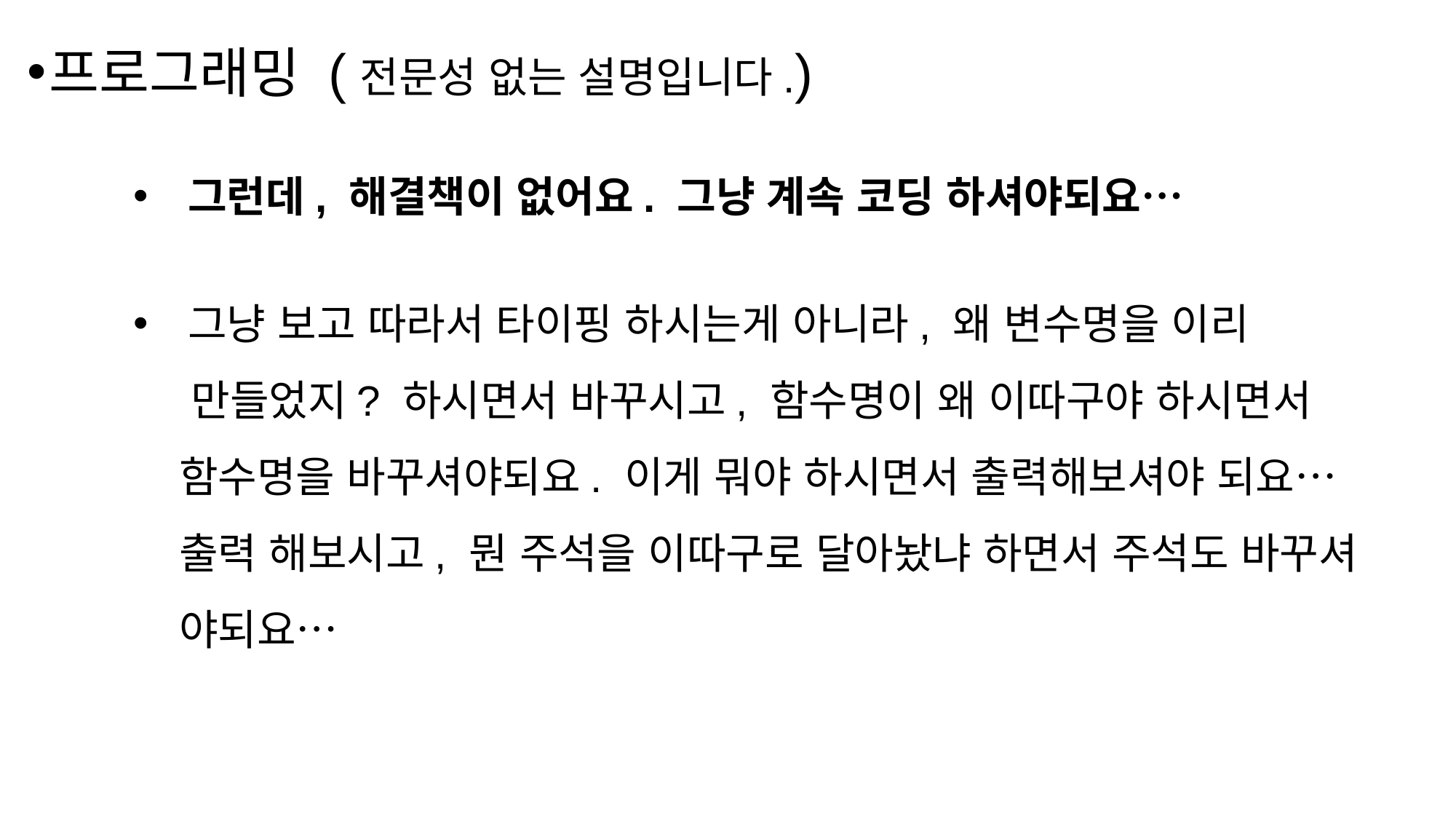

프로그래밍 (전문성 없는 설명입니다.)
그런데, 해결책이 없어요. 그냥 계속 코딩 하셔야되요…

그냥 보고 따라서 타이핑 하시는게 아니라, 왜 변수명을 이리
    만들었지? 하시면서 바꾸시고, 함수명이 왜 이따구야 하시면서
   함수명을 바꾸셔야되요. 이게 뭐야 하시면서 출력해보셔야 되요…
   출력 해보시고, 뭔 주석을 이따구로 달아놨냐 하면서 주석도 바꾸셔
   야되요…